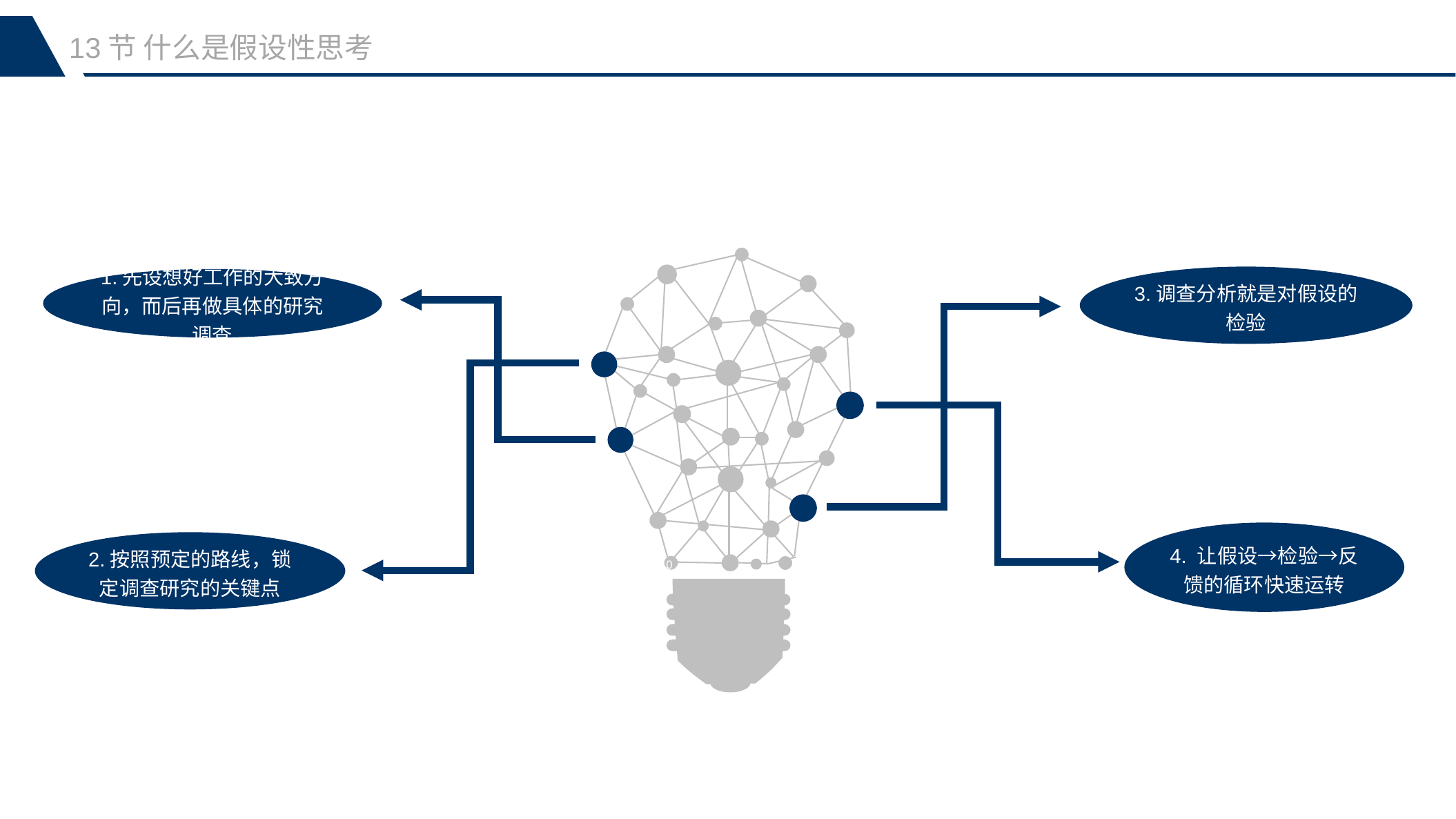

13节 什么是假设性思考

0

3.调查分析就是对假设的检验
1.先设想好工作的大致方向，而后再做具体的研究调查

4. 让假设→检验→反馈的循环快速运转
2.按照预定的路线，锁定调查研究的关键点